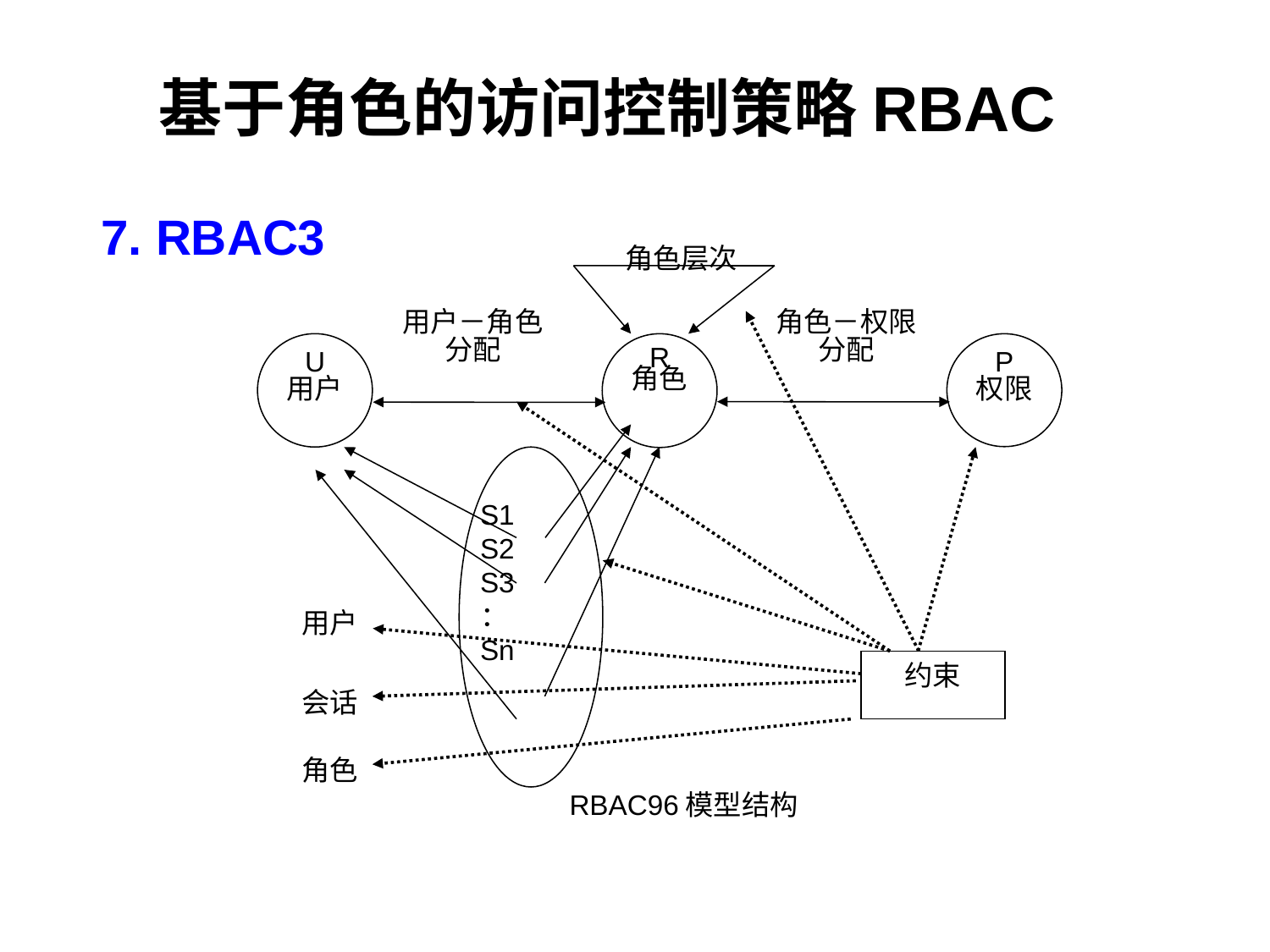

# 基于角色的访问控制策略RBAC
7. RBAC3
角色层次

用户－角色
分配
角色－权限
分配

U
用户
R
角色
P
权限

S1
S2
S3
：
Sn

用户

约束

会话

角色
 RBAC96模型结构